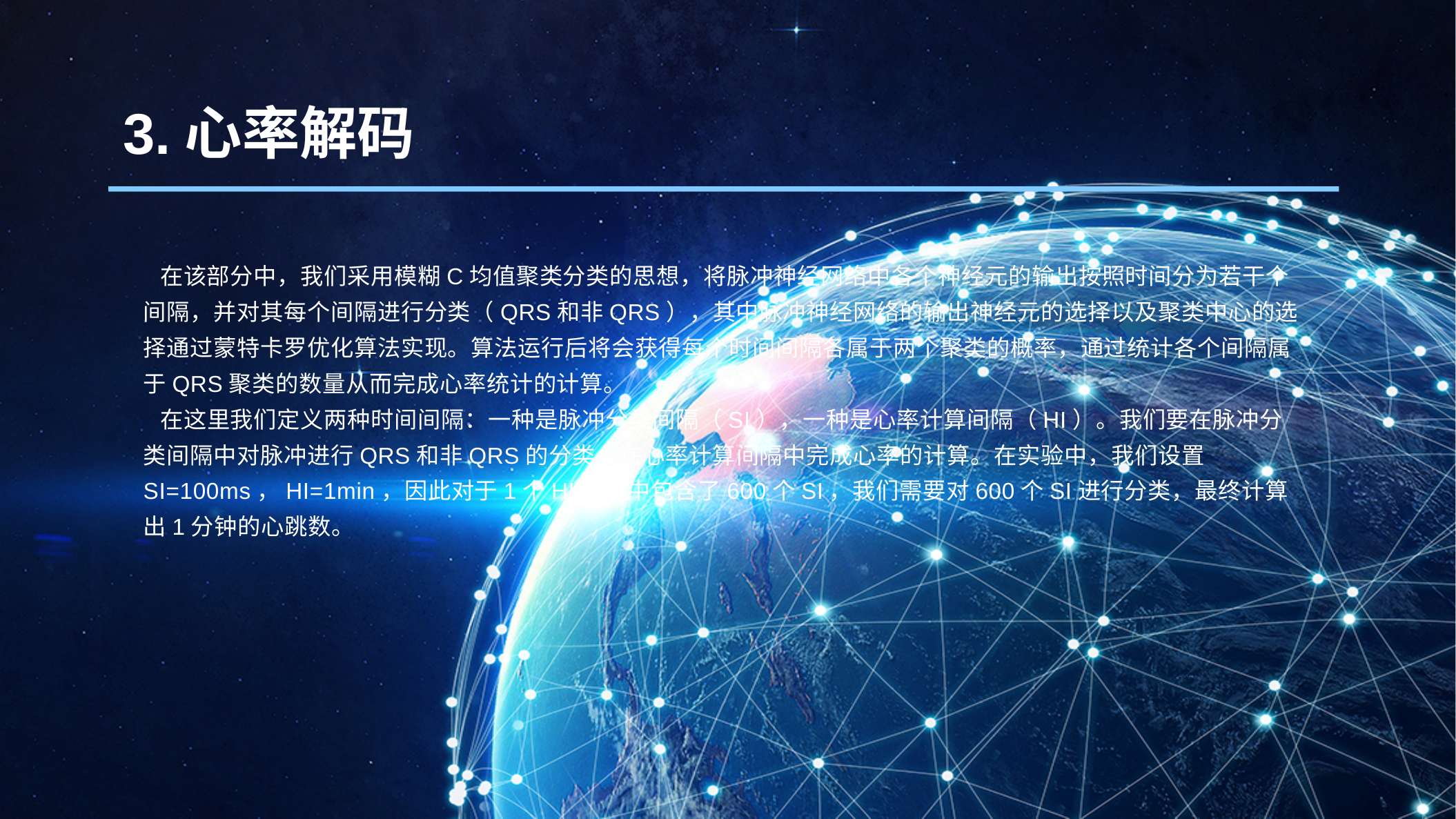

3.心率解码

  在该部分中，我们采用模糊C均值聚类分类的思想，将脉冲神经网络中各个神经元的输出按照时间分为若干个间隔，并对其每个间隔进行分类（QRS和非QRS），其中脉冲神经网络的输出神经元的选择以及聚类中心的选择通过蒙特卡罗优化算法实现。算法运行后将会获得每个时间间隔各属于两个聚类的概率，通过统计各个间隔属于QRS聚类的数量从而完成心率统计的计算。
  在这里我们定义两种时间间隔：一种是脉冲分类间隔（SI），一种是心率计算间隔（HI）。我们要在脉冲分类间隔中对脉冲进行QRS和非QRS的分类，在心率计算间隔中完成心率的计算。在实验中，我们设置SI=100ms，HI=1min，因此对于1个HI，其中包含了600个SI，我们需要对600个SI进行分类，最终计算出1分钟的心跳数。